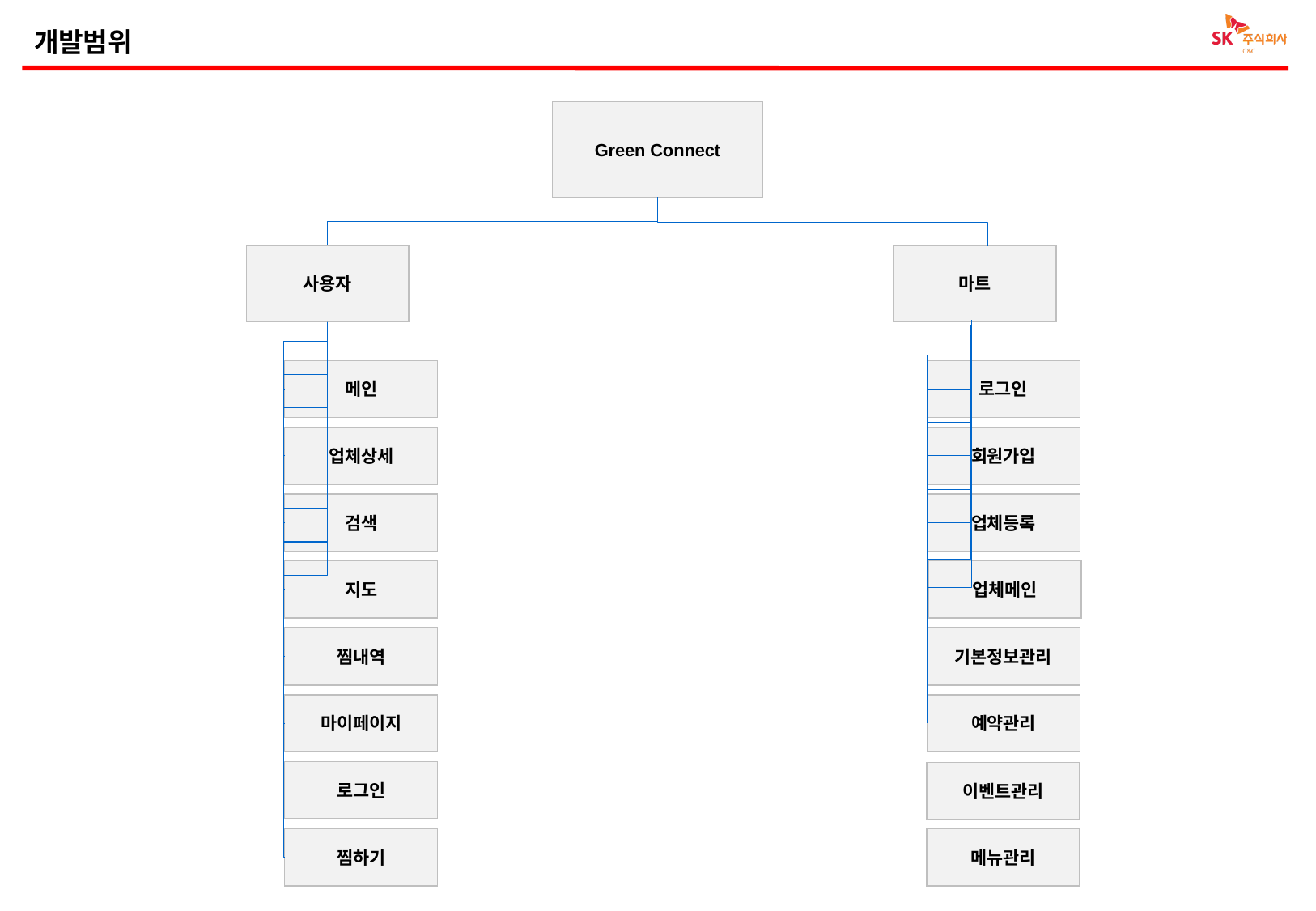

개발범위
Green Connect
마트
사용자
로그인
메인
회원가입
업체상세
업체등록
검색
업체메인
지도
기본정보관리
찜내역
예약관리
마이페이지
로그인
이벤트관리
메뉴관리
찜하기